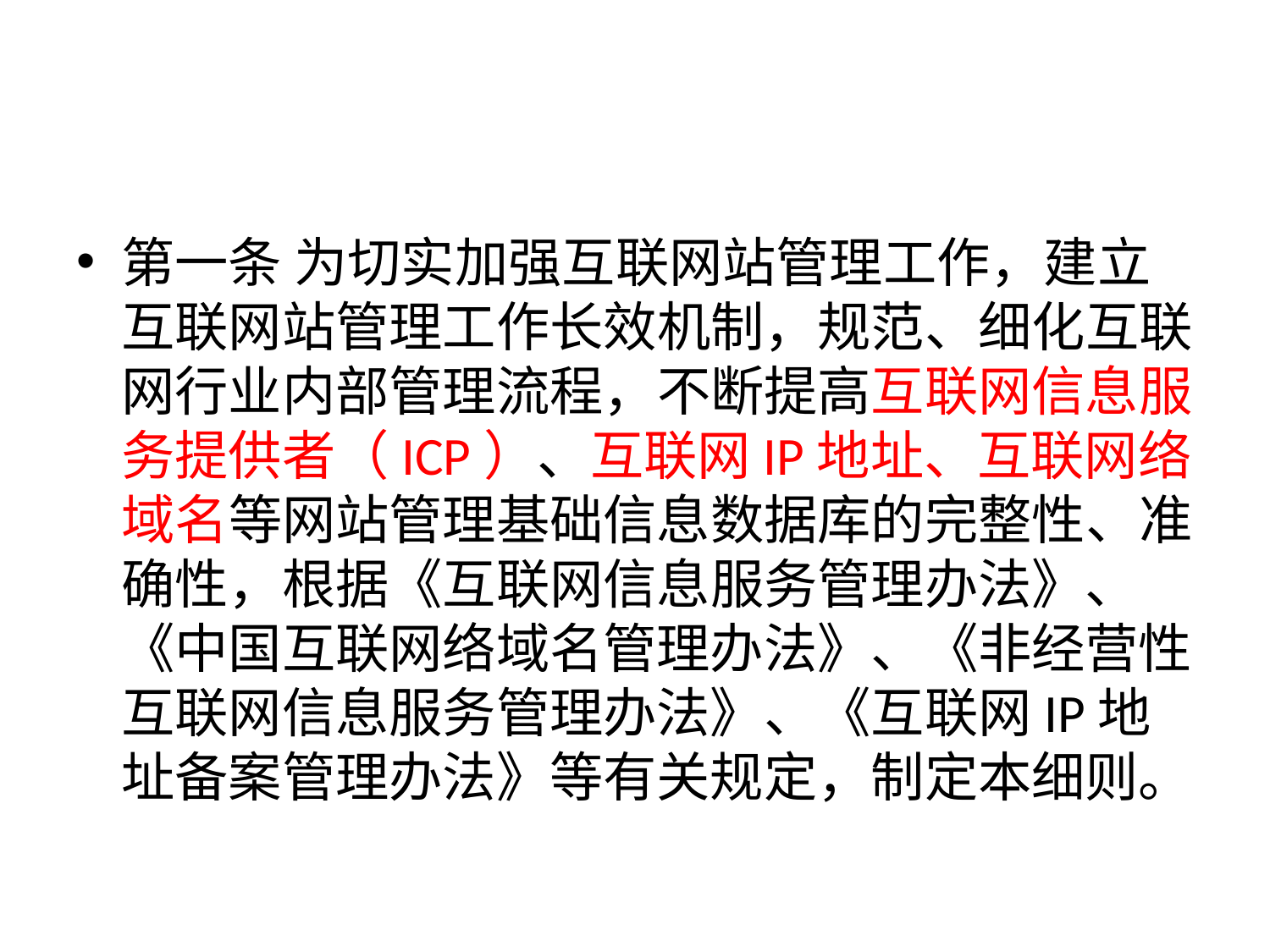

第一条 为切实加强互联网站管理工作，建立互联网站管理工作长效机制，规范、细化互联网行业内部管理流程，不断提高互联网信息服务提供者（ICP）、互联网IP地址、互联网络域名等网站管理基础信息数据库的完整性、准确性，根据《互联网信息服务管理办法》、《中国互联网络域名管理办法》、《非经营性互联网信息服务管理办法》、《互联网IP地址备案管理办法》等有关规定，制定本细则。